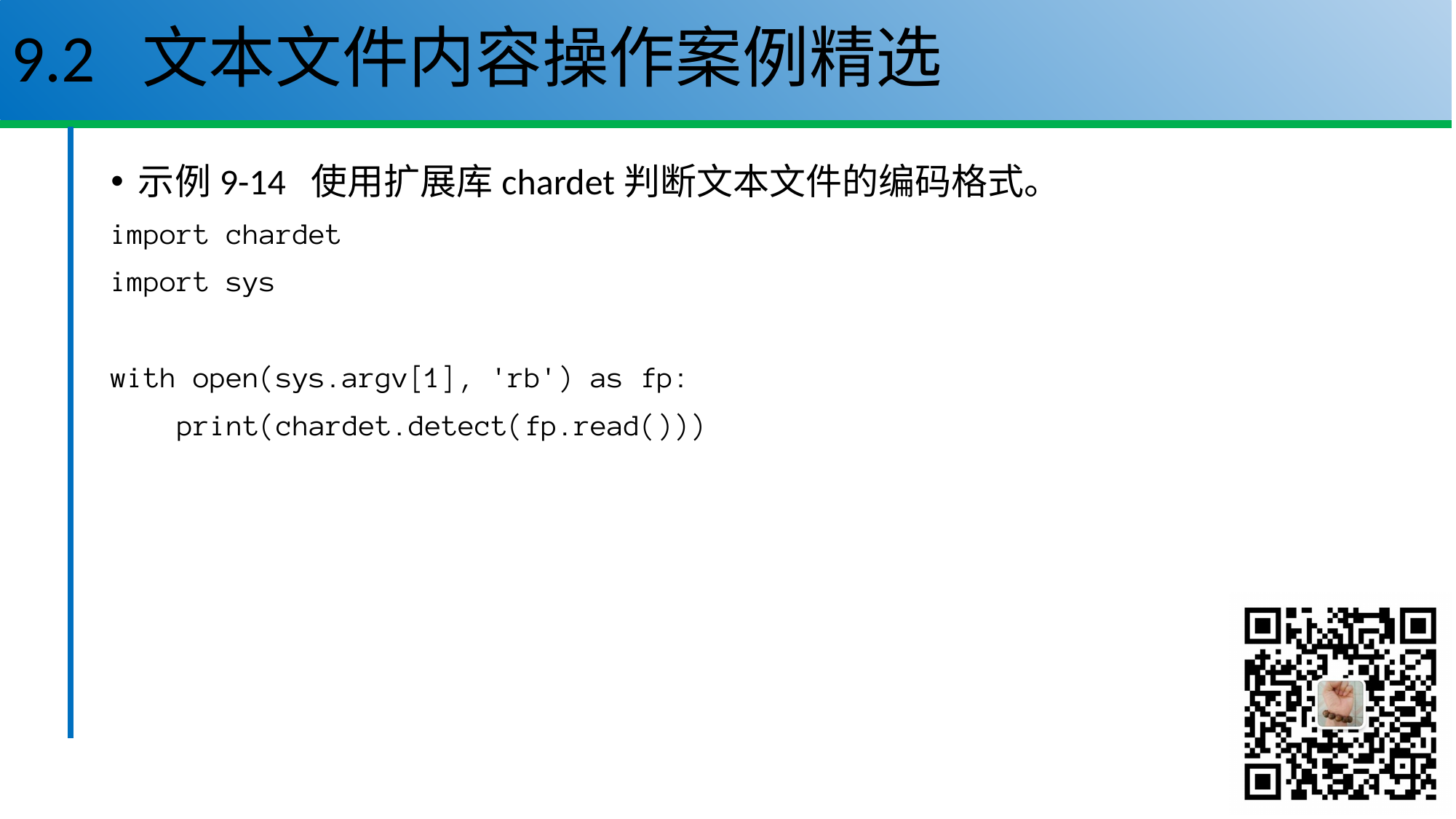

# 9.2  文本文件内容操作案例精选
示例9-14  使用扩展库chardet判断文本文件的编码格式。
import chardet
import sys

with open(sys.argv[1], 'rb') as fp:
    print(chardet.detect(fp.read()))
25